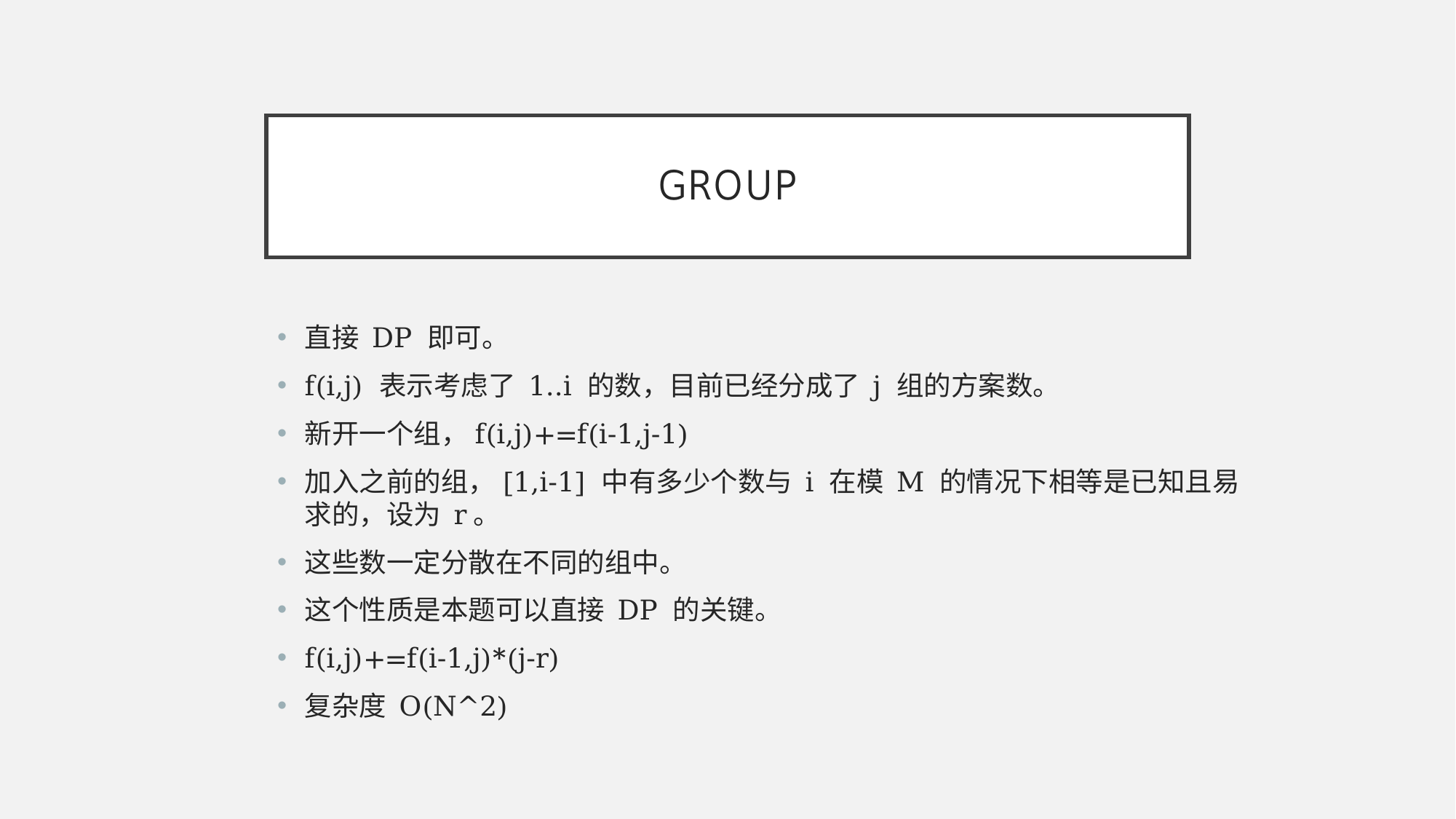

# GROUP
直接 DP 即可。
f(i,j) 表示考虑了 1..i 的数，目前已经分成了 j 组的方案数。
新开一个组，f(i,j)+=f(i-1,j-1)
加入之前的组，[1,i-1] 中有多少个数与 i 在模 M 的情况下相等是已知且易求的，设为 r。
这些数一定分散在不同的组中。
这个性质是本题可以直接 DP 的关键。
f(i,j)+=f(i-1,j)*(j-r)
复杂度 O(N^2)